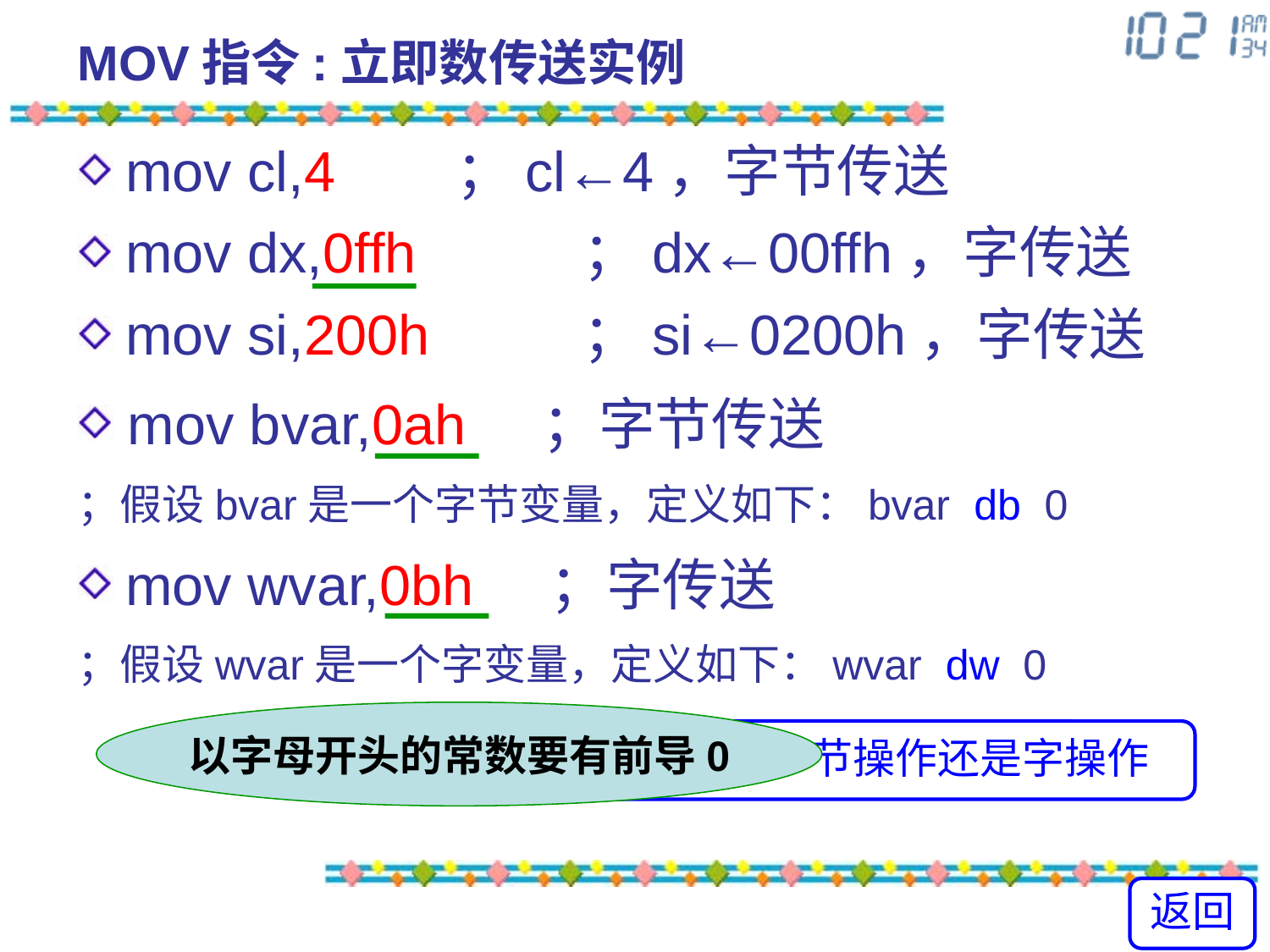

# MOV指令:立即数传送实例
mov cl,4	    ；cl←4，字节传送
mov dx,0ffh	    ；dx←00ffh，字传送
mov si,200h	    ；si←0200h，字传送
mov bvar,0ah    ；字节传送
；假设bvar是一个字节变量，定义如下：bvar  db  0
mov wvar,0bh    ；字传送
；假设wvar是一个字变量，定义如下：wvar  dw  0

以字母开头的常数要有前导0
明确指令是字节操作还是字操作
返回